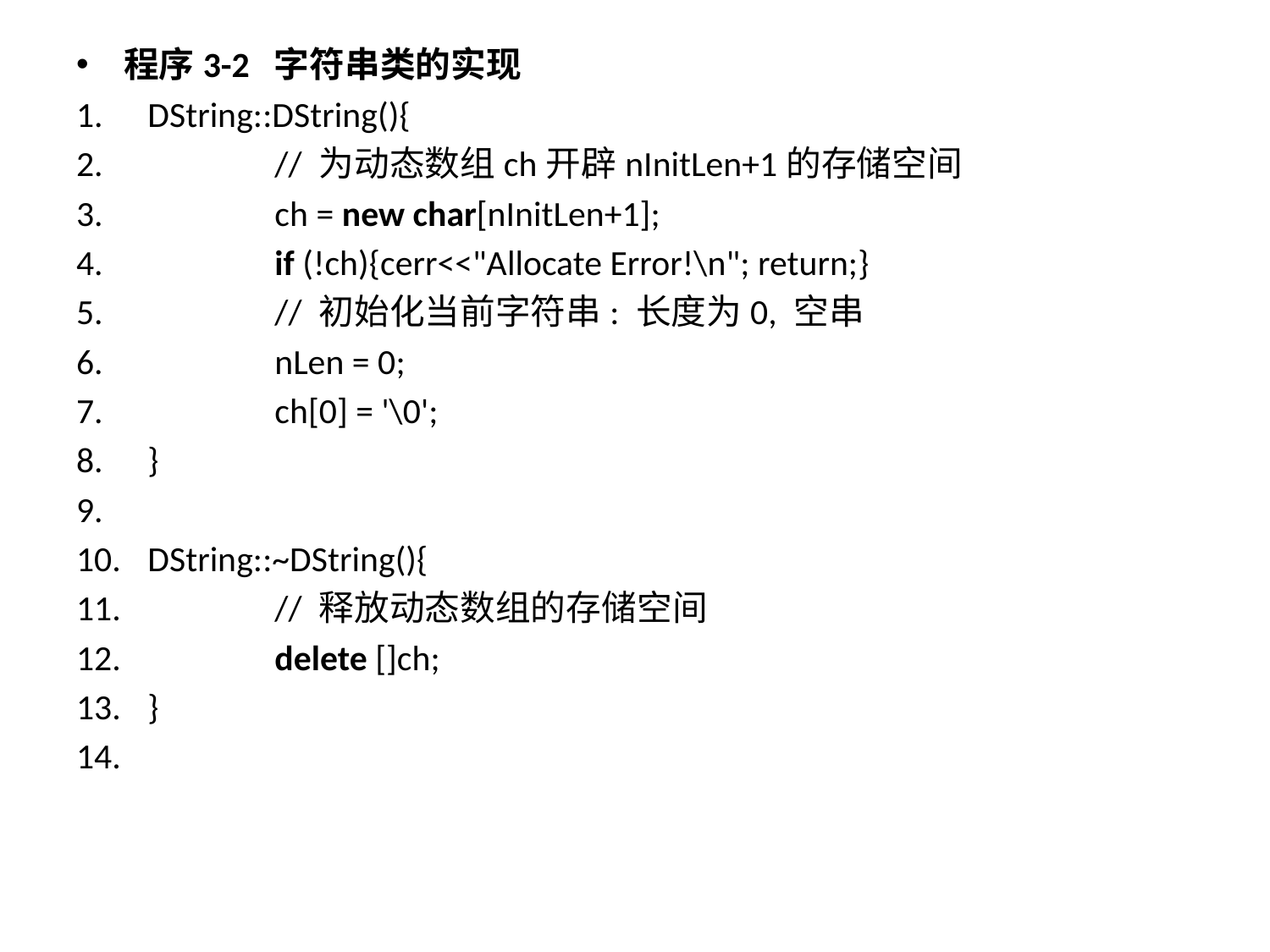

程序3-2  字符串类的实现
DString::DString(){
	// 为动态数组ch开辟nInitLen+1的存储空间
	ch = new char[nInitLen+1];
	if (!ch){cerr<<"Allocate Error!\n"; return;}
	// 初始化当前字符串: 长度为0, 空串
	nLen = 0;
	ch[0] = '\0';
}

DString::~DString(){
	// 释放动态数组的存储空间
	delete []ch;
}